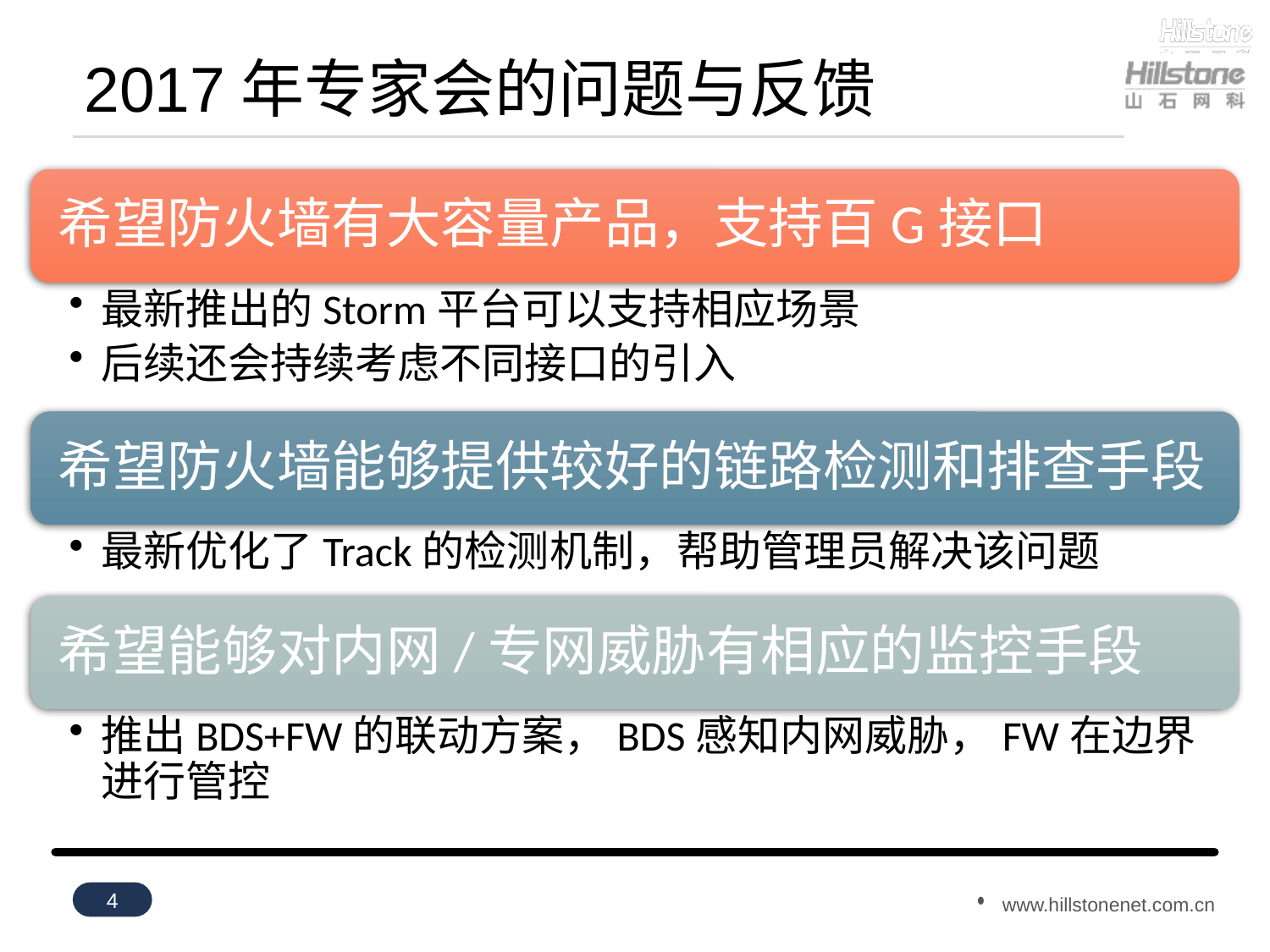

# 2017年专家会的问题与反馈
希望防火墙有大容量产品，支持百G接口
最新推出的Storm平台可以支持相应场景
后续还会持续考虑不同接口的引入
希望防火墙能够提供较好的链路检测和排查手段
最新优化了Track的检测机制，帮助管理员解决该问题
希望能够对内网/专网威胁有相应的监控手段
推出BDS+FW的联动方案，BDS感知内网威胁，FW在边界进行管控